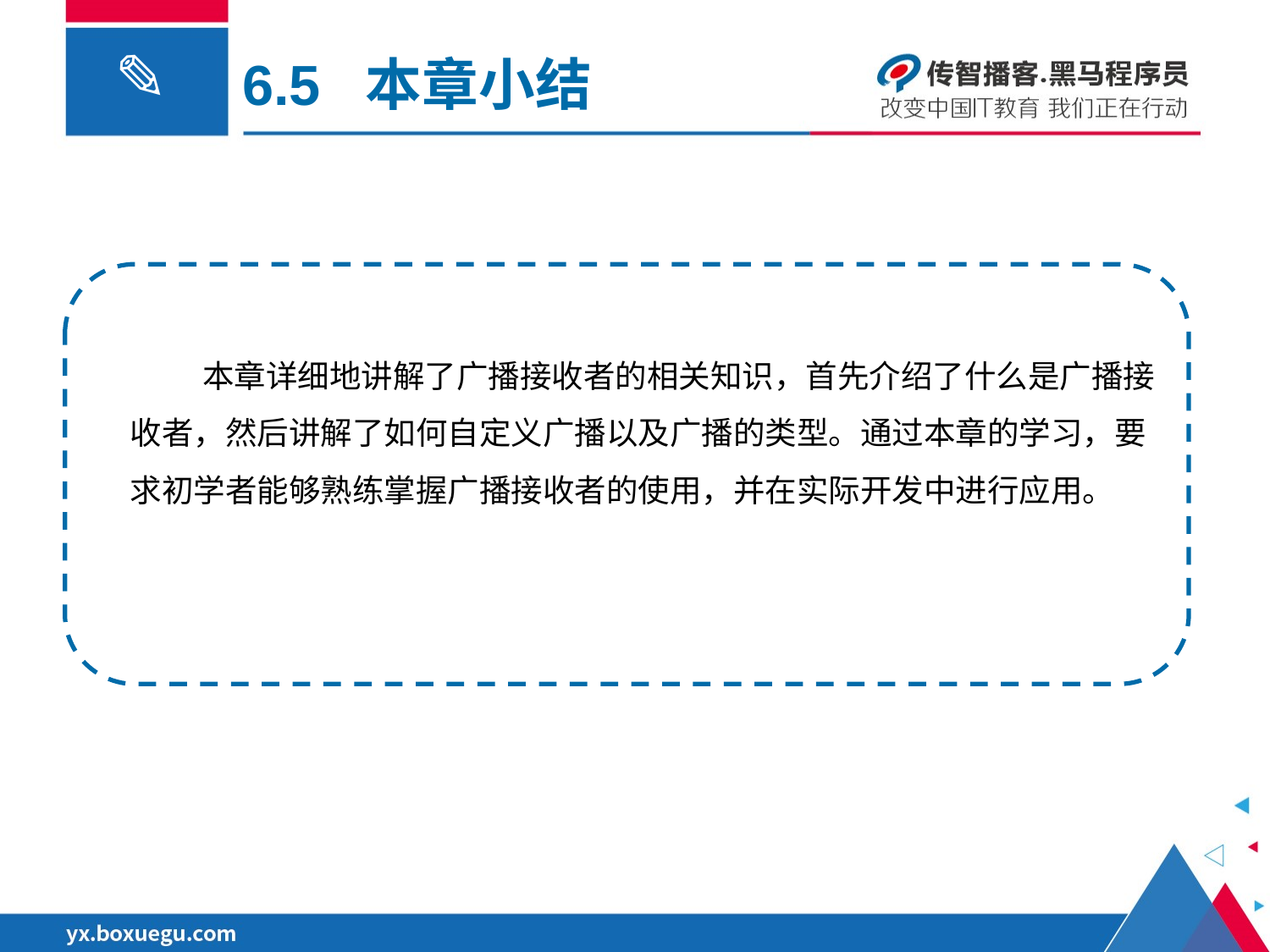

6.5  本章小结

         本章详细地讲解了广播接收者的相关知识，首先介绍了什么是广播接收者，然后讲解了如何自定义广播以及广播的类型。通过本章的学习，要求初学者能够熟练掌握广播接收者的使用，并在实际开发中进行应用。